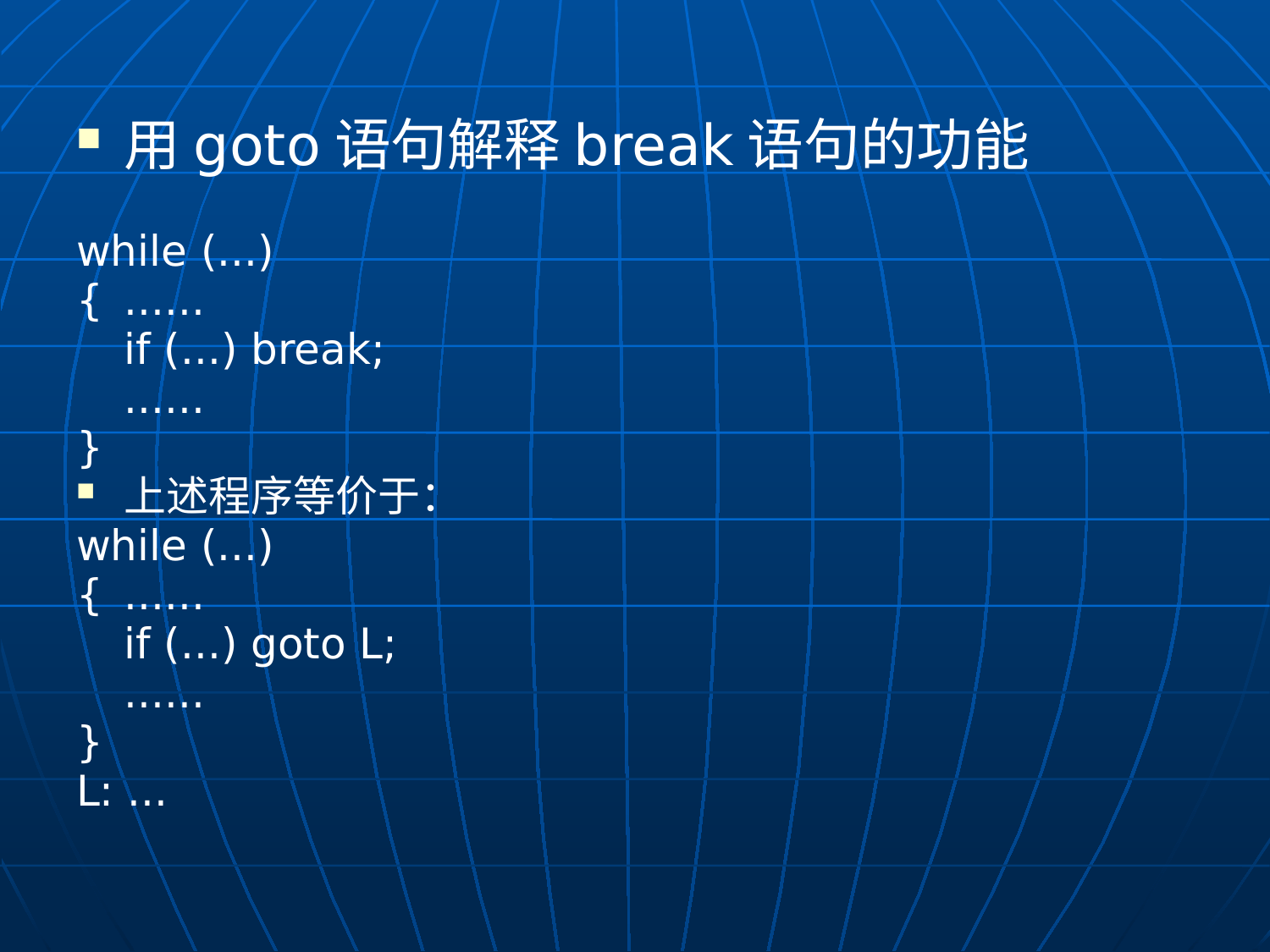

用goto语句解释break语句的功能

while (...)
{	......
	if (...) break;
	......
}
上述程序等价于：
while (...)
{	......
	if (...) goto L;
	......
}
L: ...